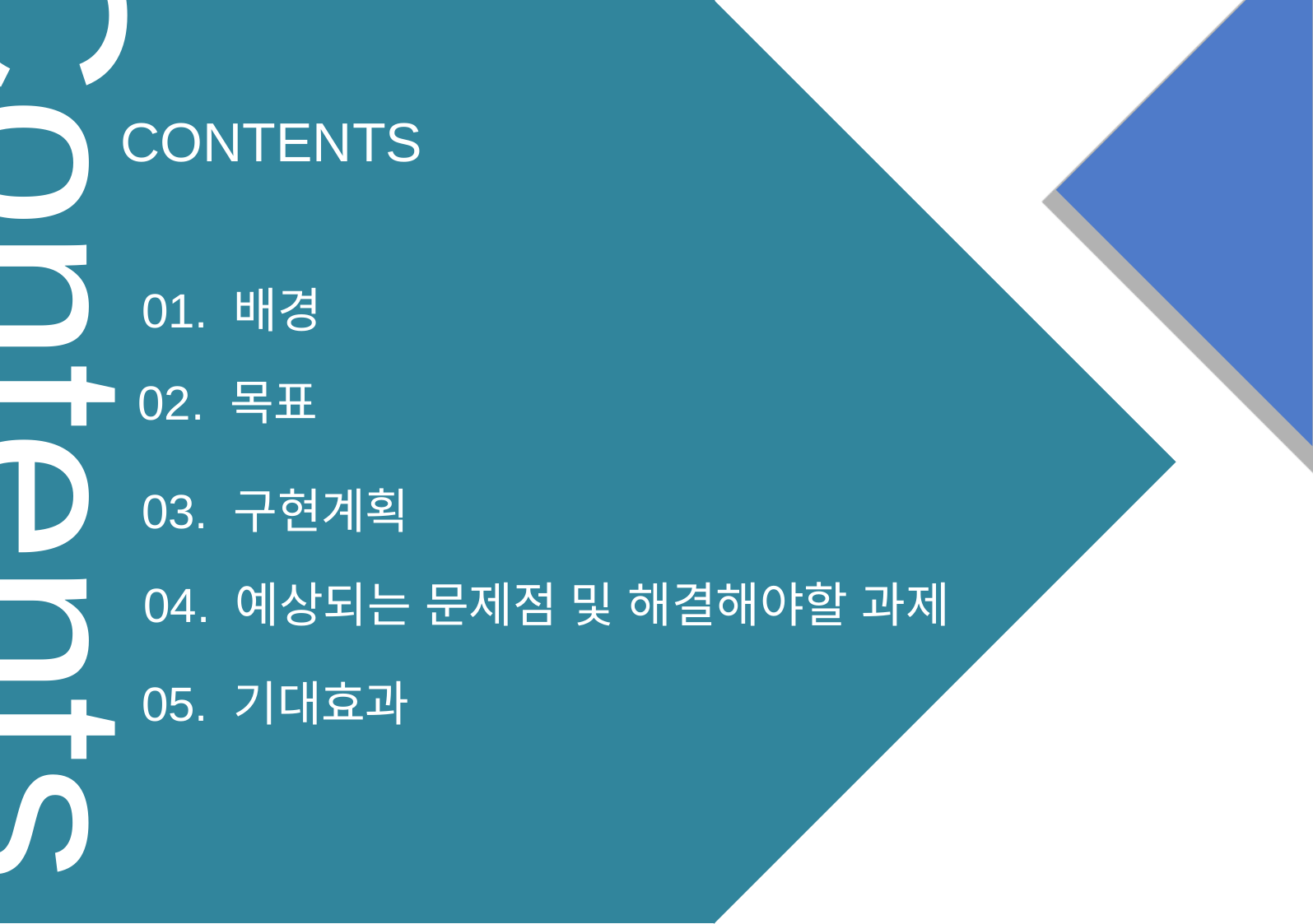

CONTENTS

01. 배경
Contents
02. 목표
03. 구현계획
04. 예상되는 문제점 및 해결해야할 과제
05. 기대효과